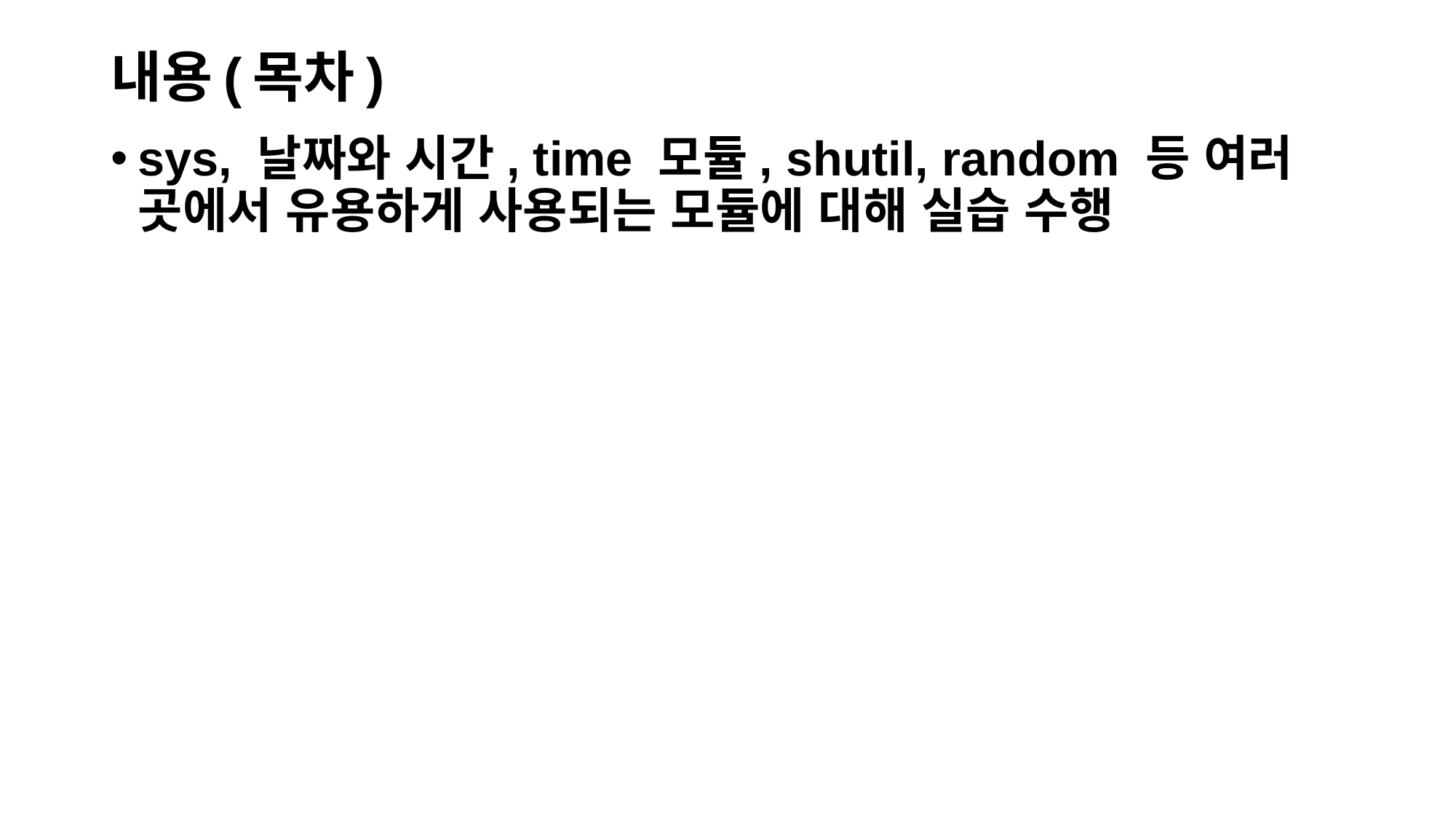

# 내용(목차)
sys, 날짜와 시간, time 모듈, shutil, random 등 여러 곳에서 유용하게 사용되는 모듈에 대해 실습 수행